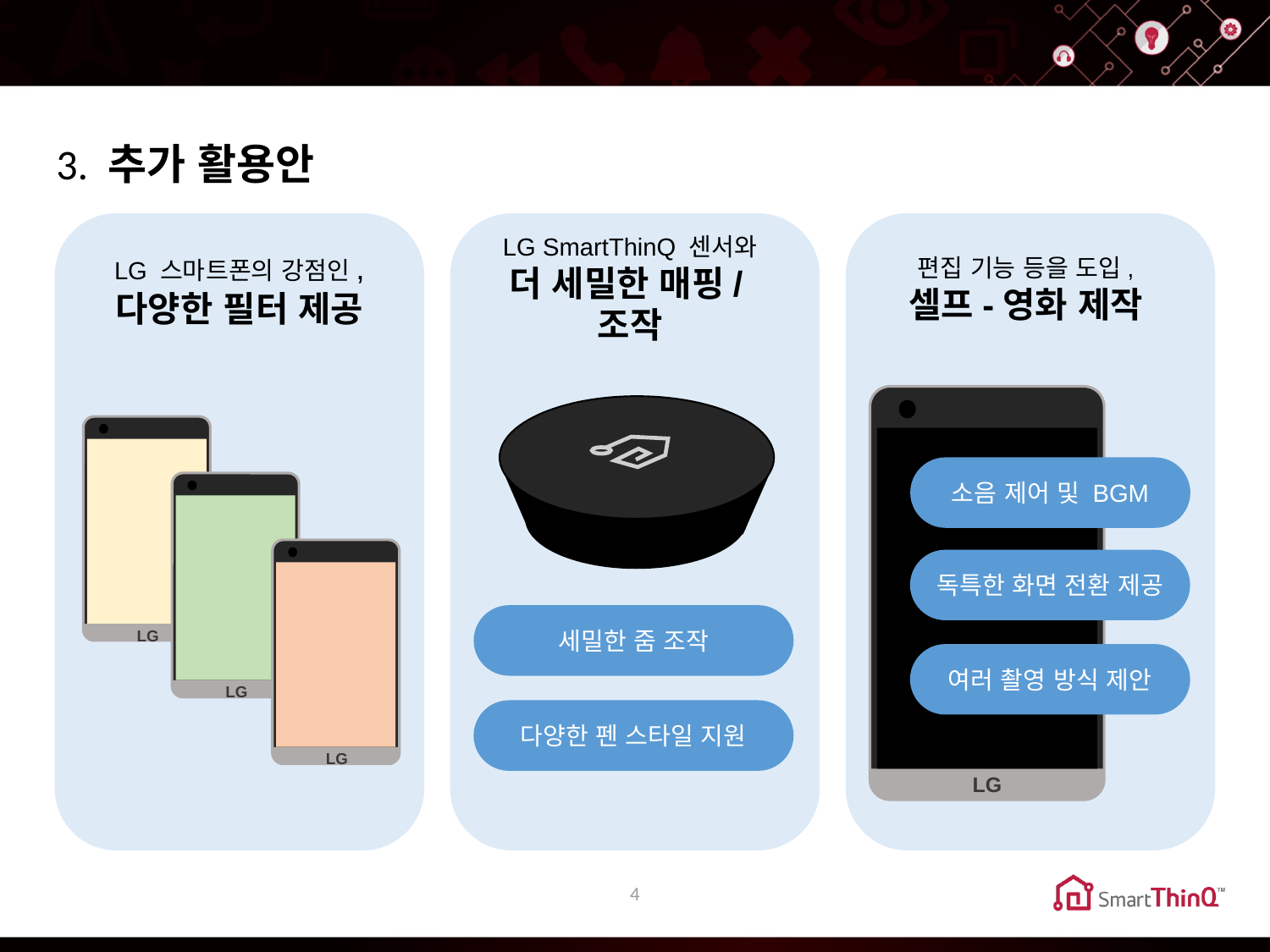

# 3. 추가 활용안

LG 스마트폰의 강점인, 다양한 필터 제공
LG SmartThinQ 센서와
더 세밀한 매핑/조작
편집 기능 등을 도입,
셀프-영화 제작

소음 제어 및 BGM

LG

LG

LG

독특한 화면 전환 제공

LG

세밀한 줌 조작
여러 촬영 방식 제안
다양한 펜 스타일 지원
4